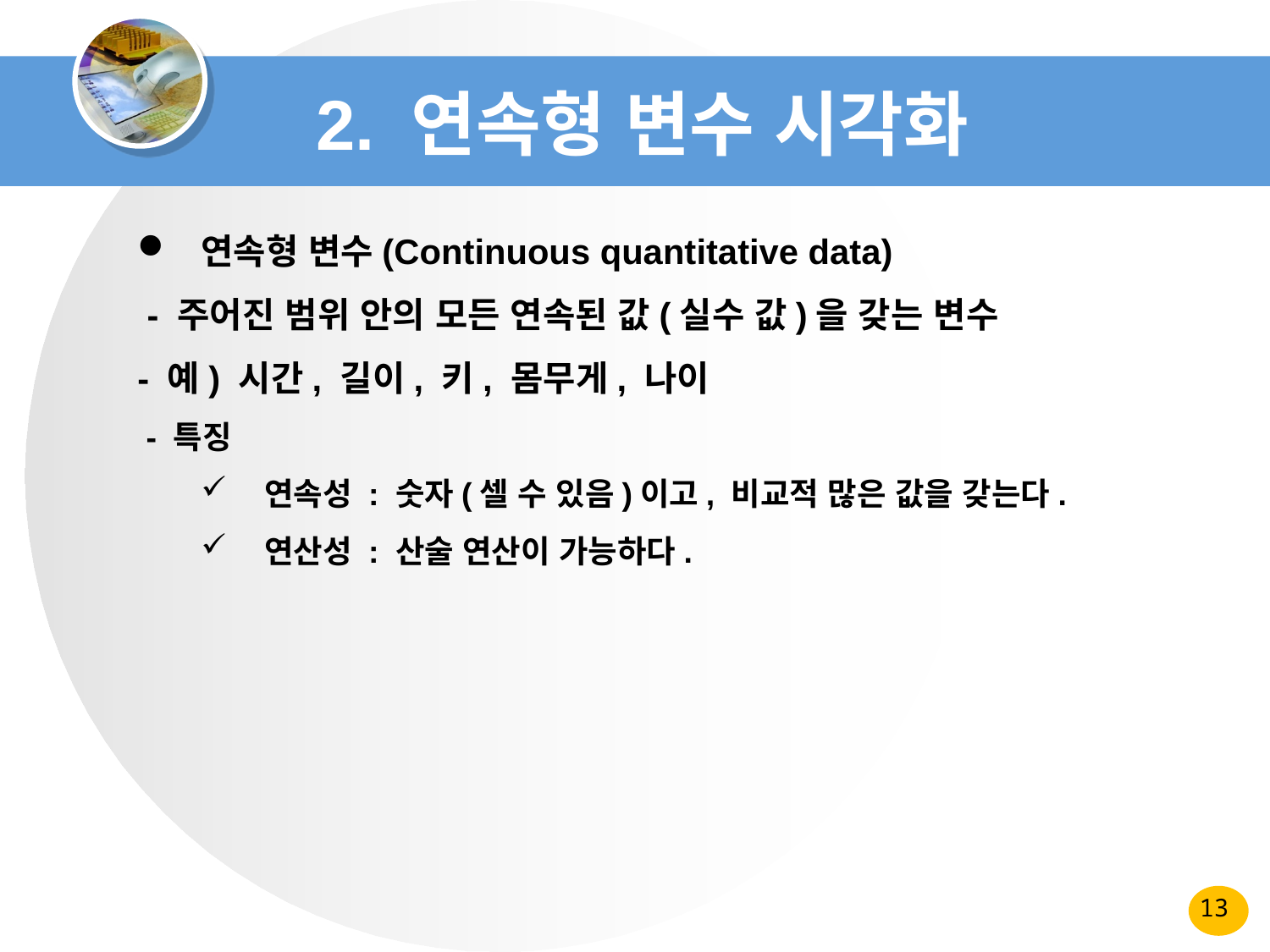

# 2. 연속형 변수 시각화
연속형 변수(Continuous quantitative data)
 - 주어진 범위 안의 모든 연속된 값(실수 값)을 갖는 변수
- 예) 시간, 길이, 키, 몸무게, 나이
 - 특징
연속성 : 숫자(셀 수 있음)이고, 비교적 많은 값을 갖는다.
연산성 : 산술 연산이 가능하다.
13